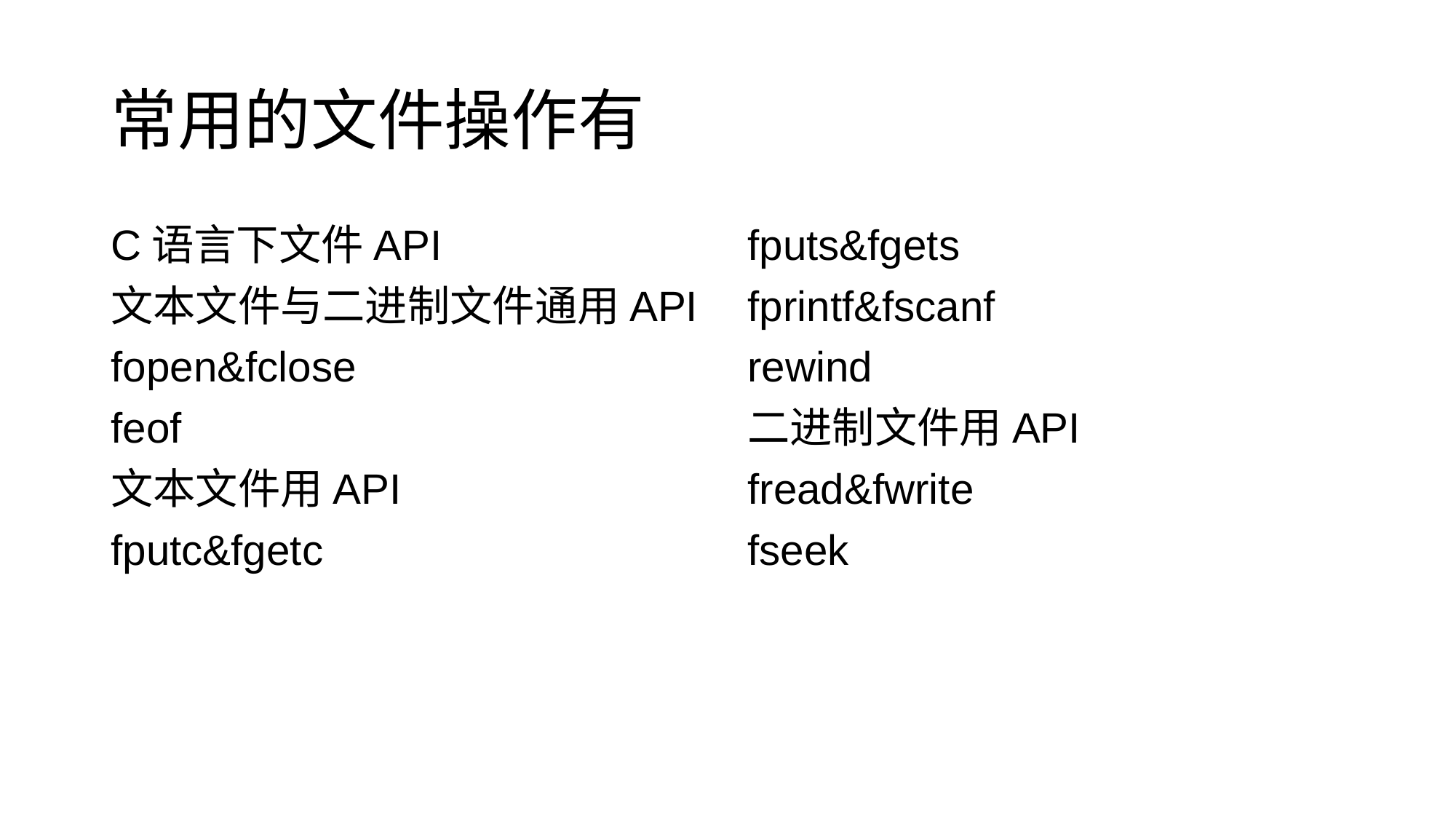

# 常用的文件操作有
C语言下文件API
文本文件与二进制文件通用API
fopen&fclose
feof
文本文件用API
fputc&fgetc

fputs&fgets
fprintf&fscanf
rewind
二进制文件用API
fread&fwrite
fseek